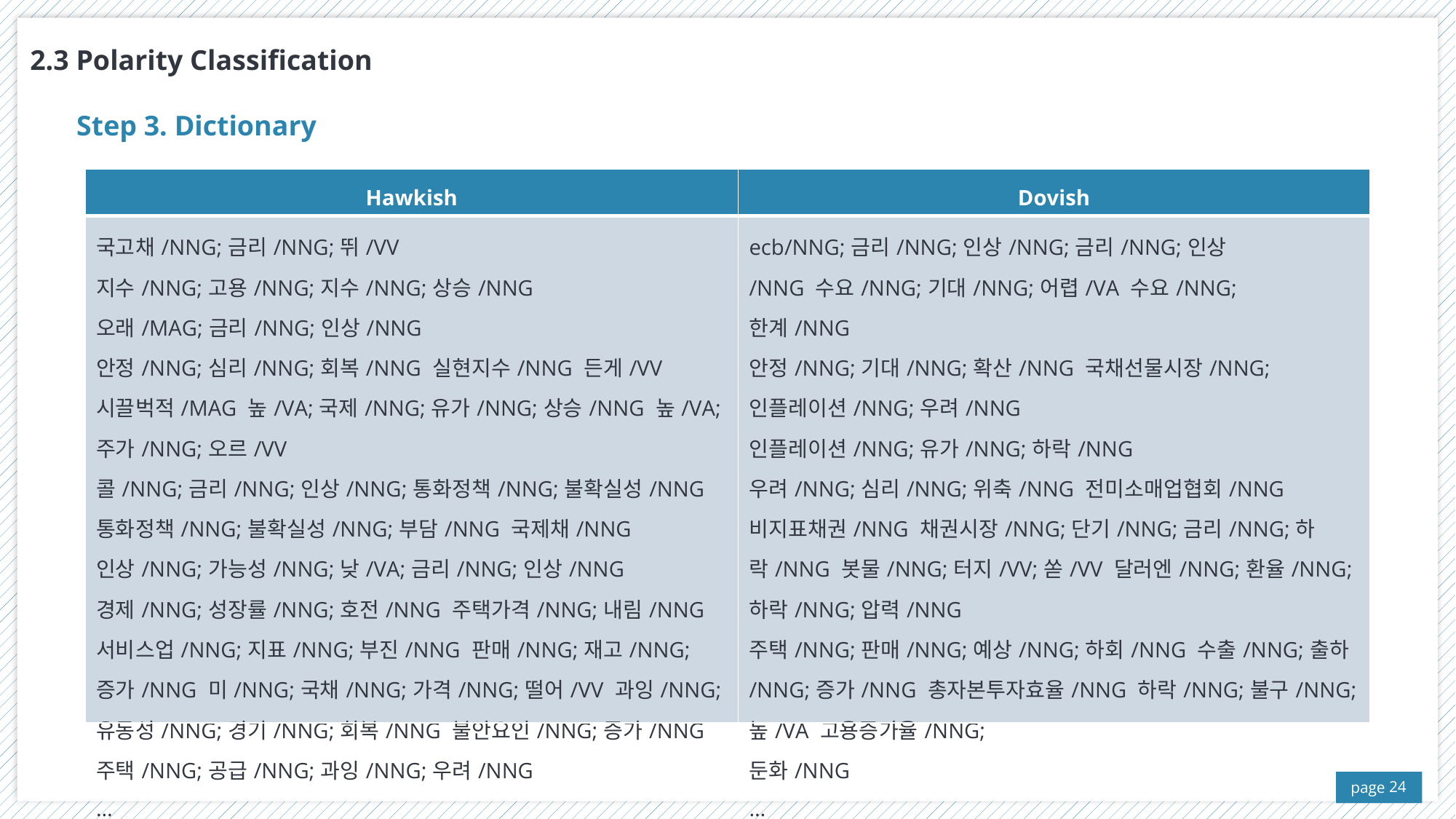

2.3 Polarity Classification
Step 3. Dictionary
| Hawkish | Dovish |
| --- | --- |
| 국고채/NNG;금리/NNG;뛰/VV 지수/NNG;고용/NNG;지수/NNG;상승/NNG 오래/MAG;금리/NNG;인상/NNG 안정/NNG;심리/NNG;회복/NNG 실현지수/NNG 든게/VV 시끌벅적/MAG 높/VA;국제/NNG;유가/NNG;상승/NNG 높/VA;주가/NNG;오르/VV 콜/NNG;금리/NNG;인상/NNG;통화정책/NNG;불확실성/NNG 통화정책/NNG;불확실성/NNG;부담/NNG 국제채/NNG 인상/NNG;가능성/NNG;낮/VA;금리/NNG;인상/NNG 경제/NNG;성장률/NNG;호전/NNG 주택가격/NNG;내림/NNG 서비스업/NNG;지표/NNG;부진/NNG 판매/NNG;재고/NNG;증가/NNG 미/NNG;국채/NNG;가격/NNG;떨어/VV 과잉/NNG;유동성/NNG;경기/NNG;회복/NNG 불안요인/NNG;증가/NNG 주택/NNG;공급/NNG;과잉/NNG;우려/NNG … | ecb/NNG;금리/NNG;인상/NNG;금리/NNG;인상 /NNG 수요/NNG;기대/NNG;어렵/VA 수요/NNG; 한계/NNG 안정/NNG;기대/NNG;확산/NNG 국채선물시장/NNG;인플레이션/NNG;우려/NNG 인플레이션/NNG;유가/NNG;하락/NNG 우려/NNG;심리/NNG;위축/NNG 전미소매업협회/NNG 비지표채권/NNG 채권시장/NNG;단기/NNG;금리/NNG;하락/NNG 봇물/NNG;터지/VV;쏟/VV 달러엔/NNG;환율/NNG;하락/NNG;압력/NNG 주택/NNG;판매/NNG;예상/NNG;하회/NNG 수출/NNG;출하/NNG;증가/NNG 총자본투자효율/NNG 하락/NNG;불구/NNG;높/VA 고용증가율/NNG; 둔화/NNG … |
24